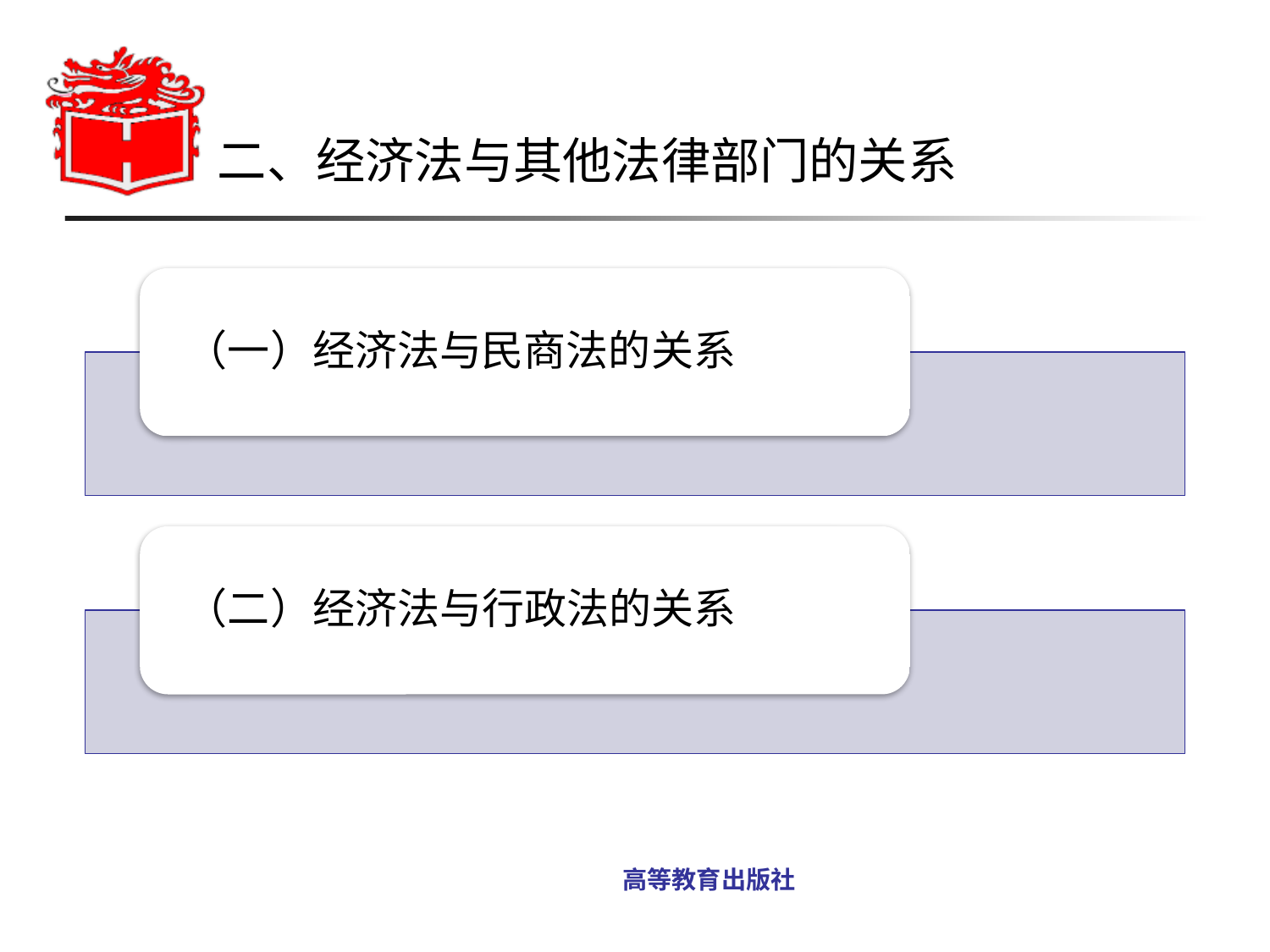

二、经济法与其他法律部门的关系
（一）经济法与民商法的关系
（二）经济法与行政法的关系

高等教育出版社